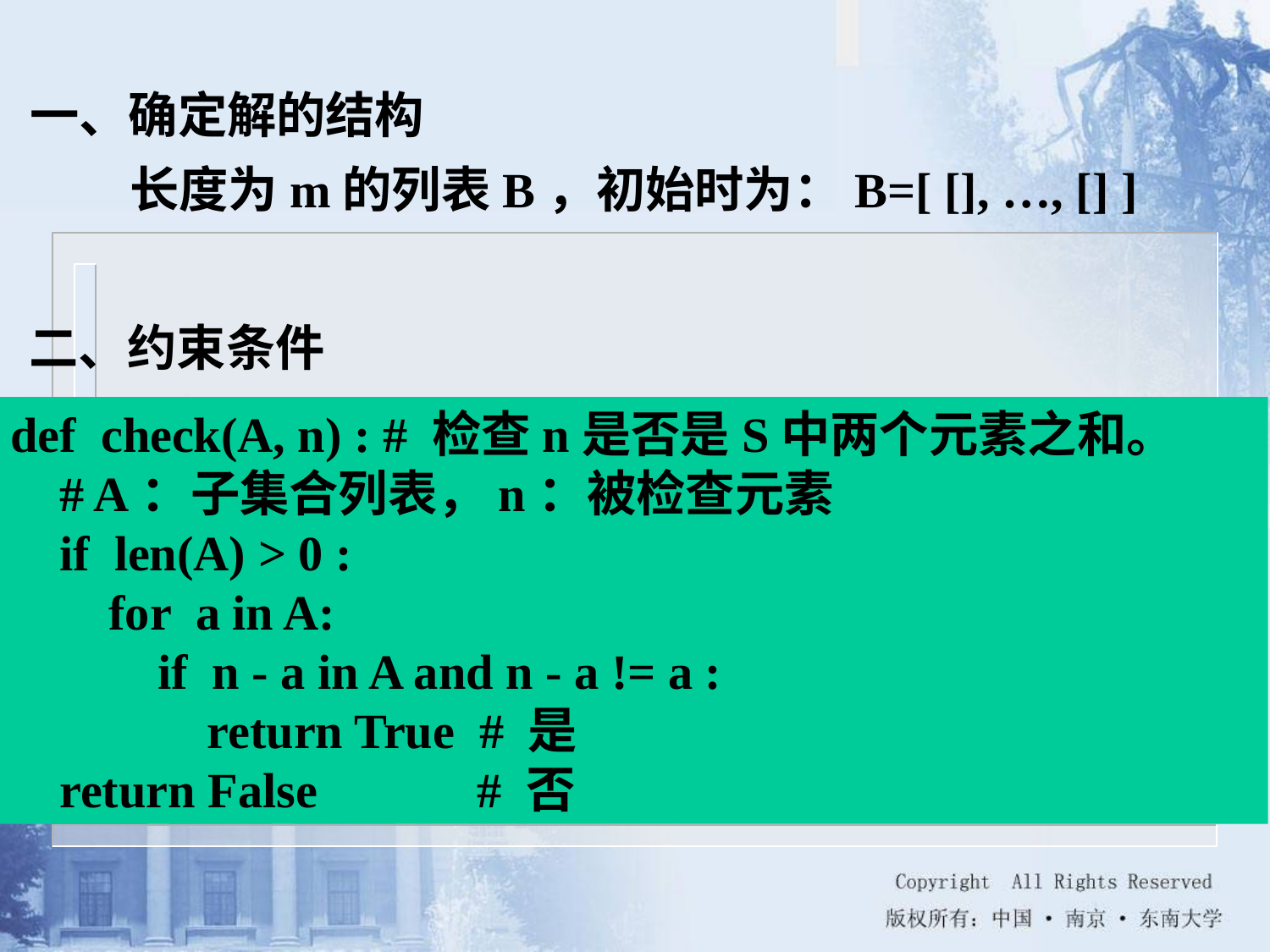

一、确定解的结构
长度为m的列表B，初始时为：B=[ [], …, [] ]
二、约束条件
def  check(A, n) : # 检查n是否是S中两个元素之和。
    # A：子集合列表，n：被检查元素
    if  len(A) > 0 :
        for  a in A:
            if  n - a in A and n - a != a :
                return True  # 是
    return False             # 否